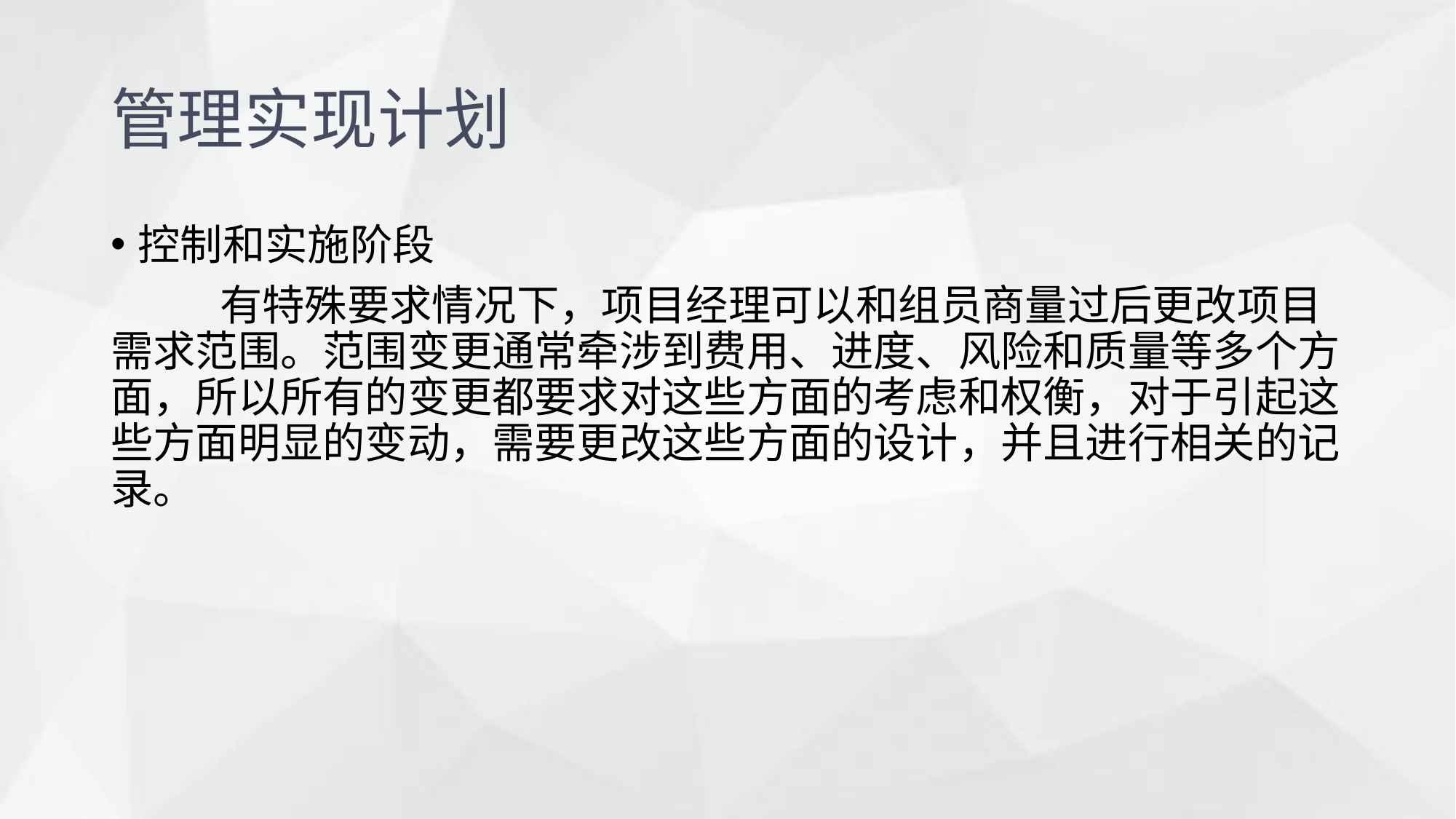

管理实现计划
控制和实施阶段
	有特殊要求情况下，项目经理可以和组员商量过后更改项目需求范围。范围变更通常牵涉到费用、进度、风险和质量等多个方面，所以所有的变更都要求对这些方面的考虑和权衡，对于引起这些方面明显的变动，需要更改这些方面的设计，并且进行相关的记录。